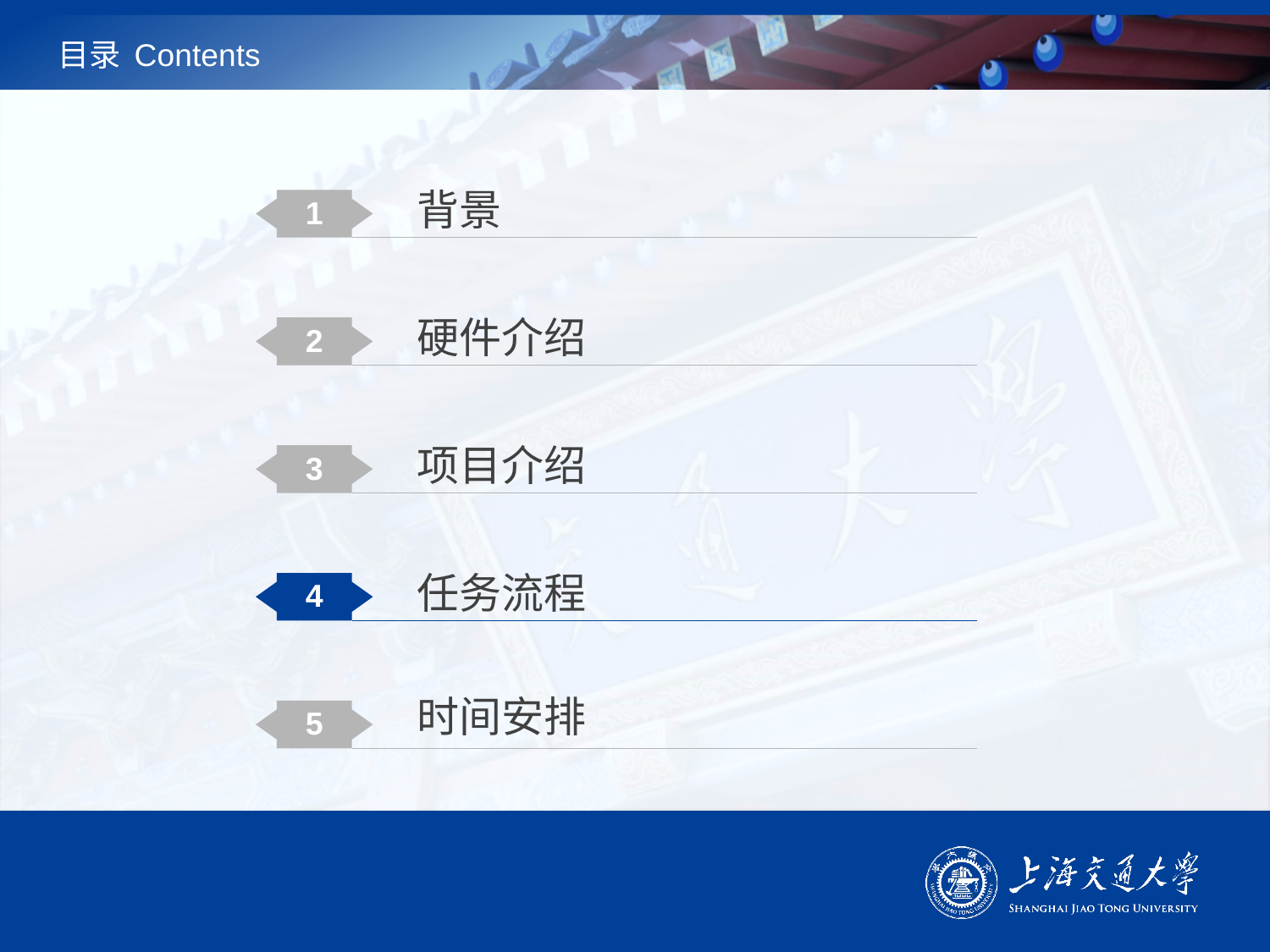

# 目录 Contents
背景
1

硬件介绍
2

项目介绍
3

任务流程
4

时间安排
5